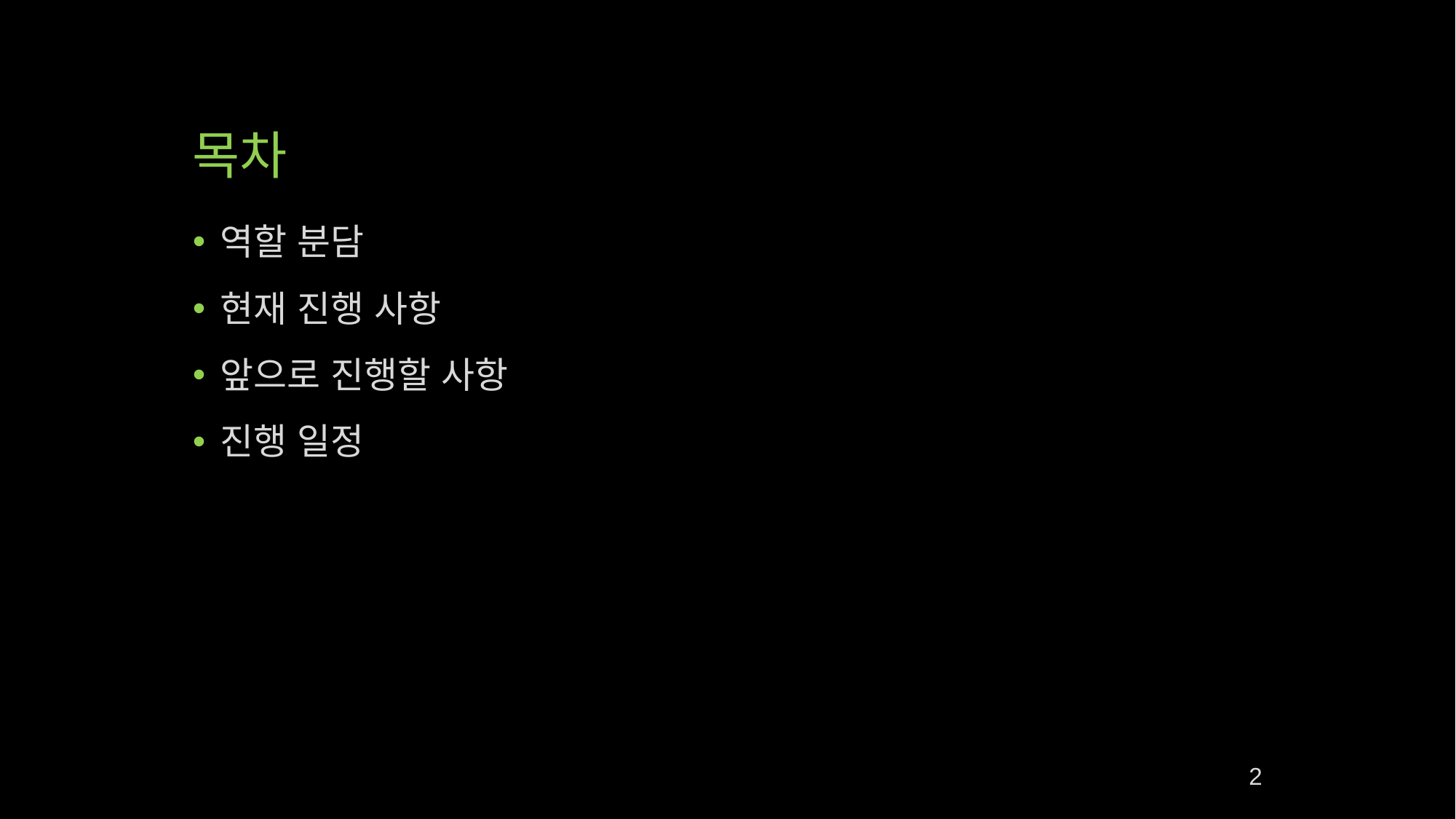

# 목차
역할 분담
현재 진행 사항
앞으로 진행할 사항
진행 일정
2